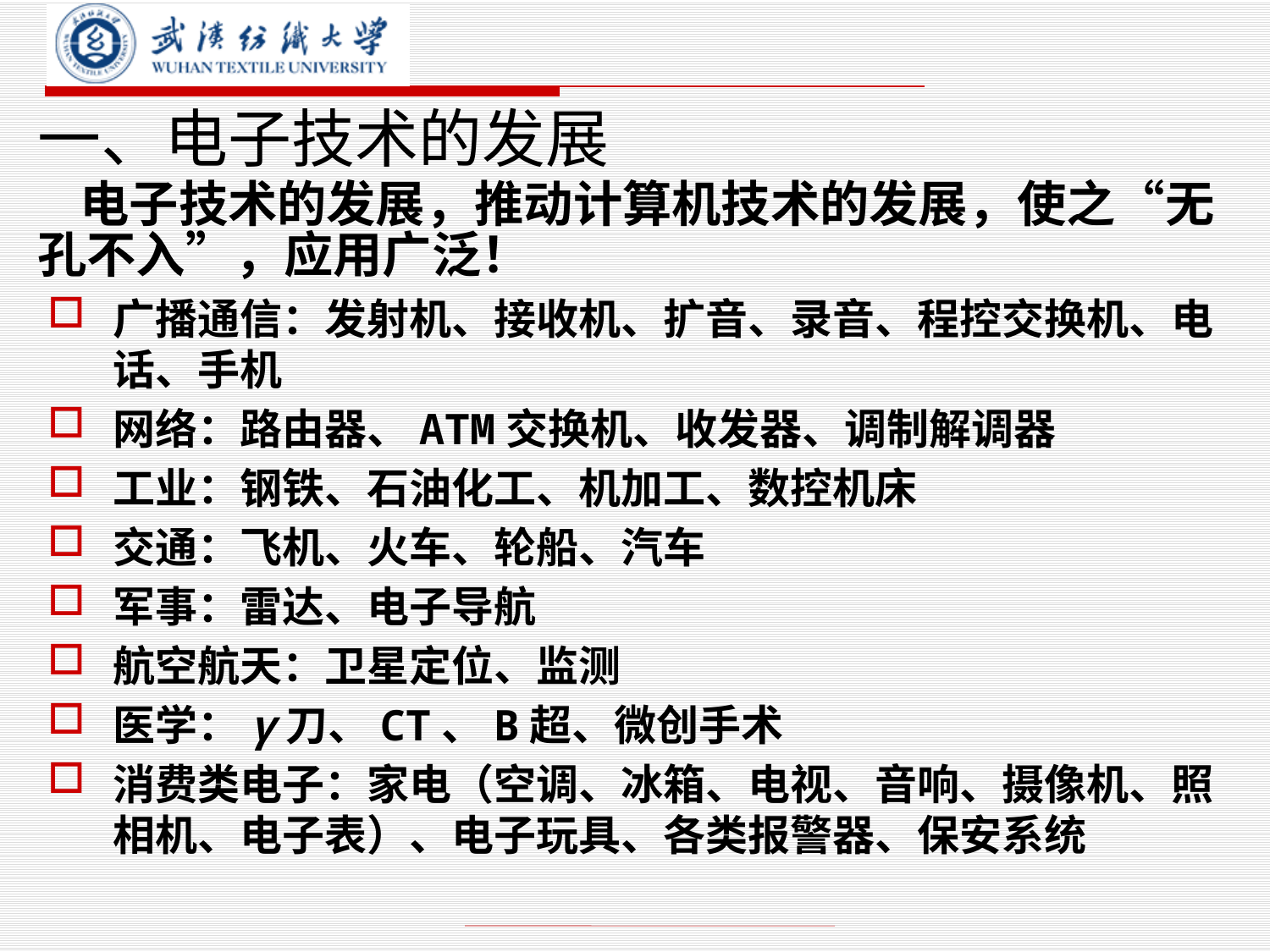

# 一、电子技术的发展 电子技术的发展，推动计算机技术的发展，使之“无孔不入”，应用广泛！
广播通信：发射机、接收机、扩音、录音、程控交换机、电话、手机
网络：路由器、ATM交换机、收发器、调制解调器
工业：钢铁、石油化工、机加工、数控机床
交通：飞机、火车、轮船、汽车
军事：雷达、电子导航
航空航天：卫星定位、监测
医学：γ刀、CT、B超、微创手术
消费类电子：家电（空调、冰箱、电视、音响、摄像机、照相机、电子表）、电子玩具、各类报警器、保安系统